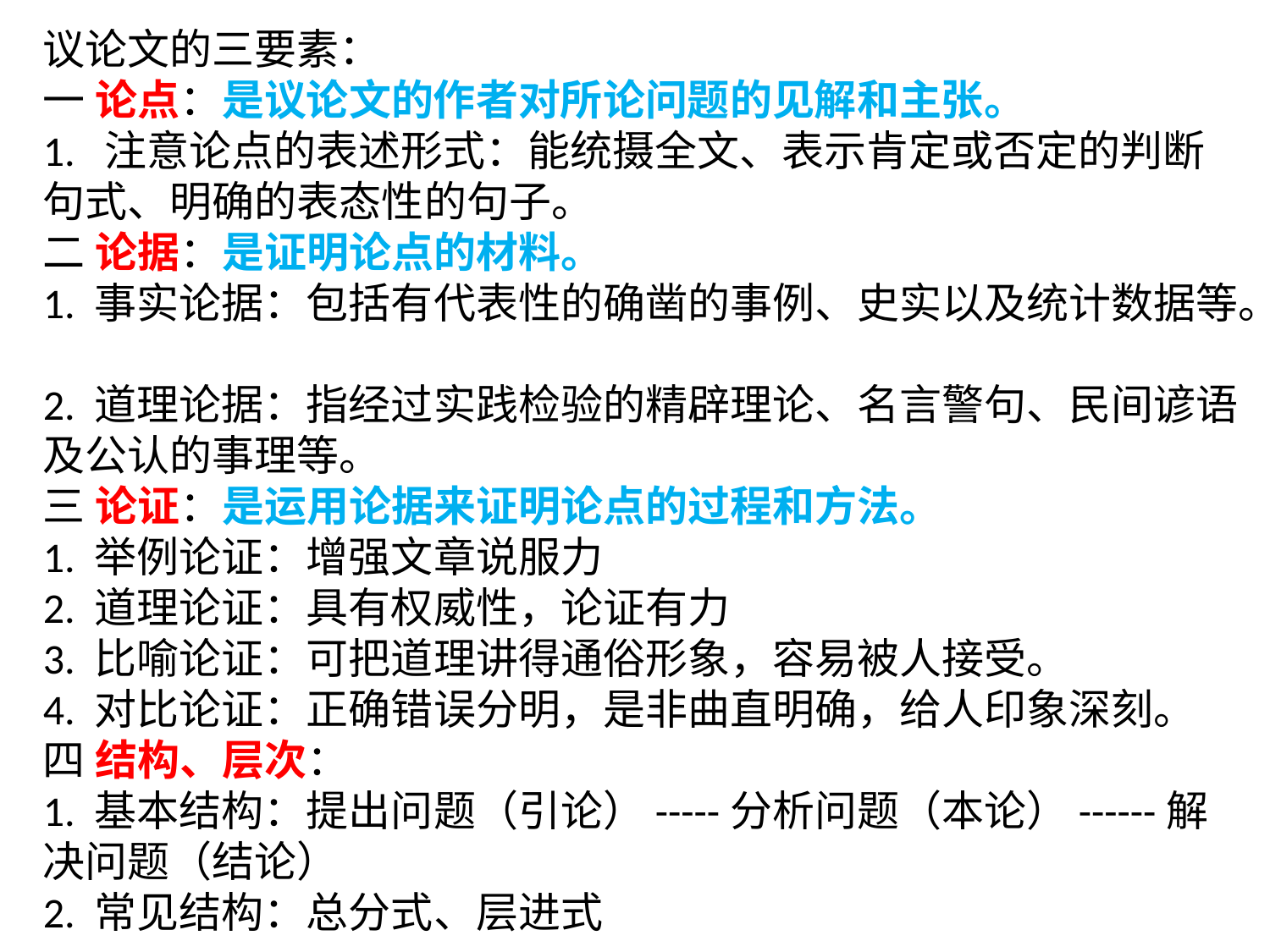

议论文的三要素：
一 论点：是议论文的作者对所论问题的见解和主张。
1.  注意论点的表述形式：能统摄全文、表示肯定或否定的判断句式、明确的表态性的句子。
二 论据：是证明论点的材料。
1. 事实论据：包括有代表性的确凿的事例、史实以及统计数据等。
2. 道理论据：指经过实践检验的精辟理论、名言警句、民间谚语及公认的事理等。
三 论证：是运用论据来证明论点的过程和方法。
1. 举例论证：增强文章说服力
2. 道理论证：具有权威性，论证有力
3. 比喻论证：可把道理讲得通俗形象，容易被人接受。
4. 对比论证：正确错误分明，是非曲直明确，给人印象深刻。
四 结构、层次：
1. 基本结构：提出问题（引论）-----分析问题（本论）------解决问题（结论）
2. 常见结构：总分式、层进式